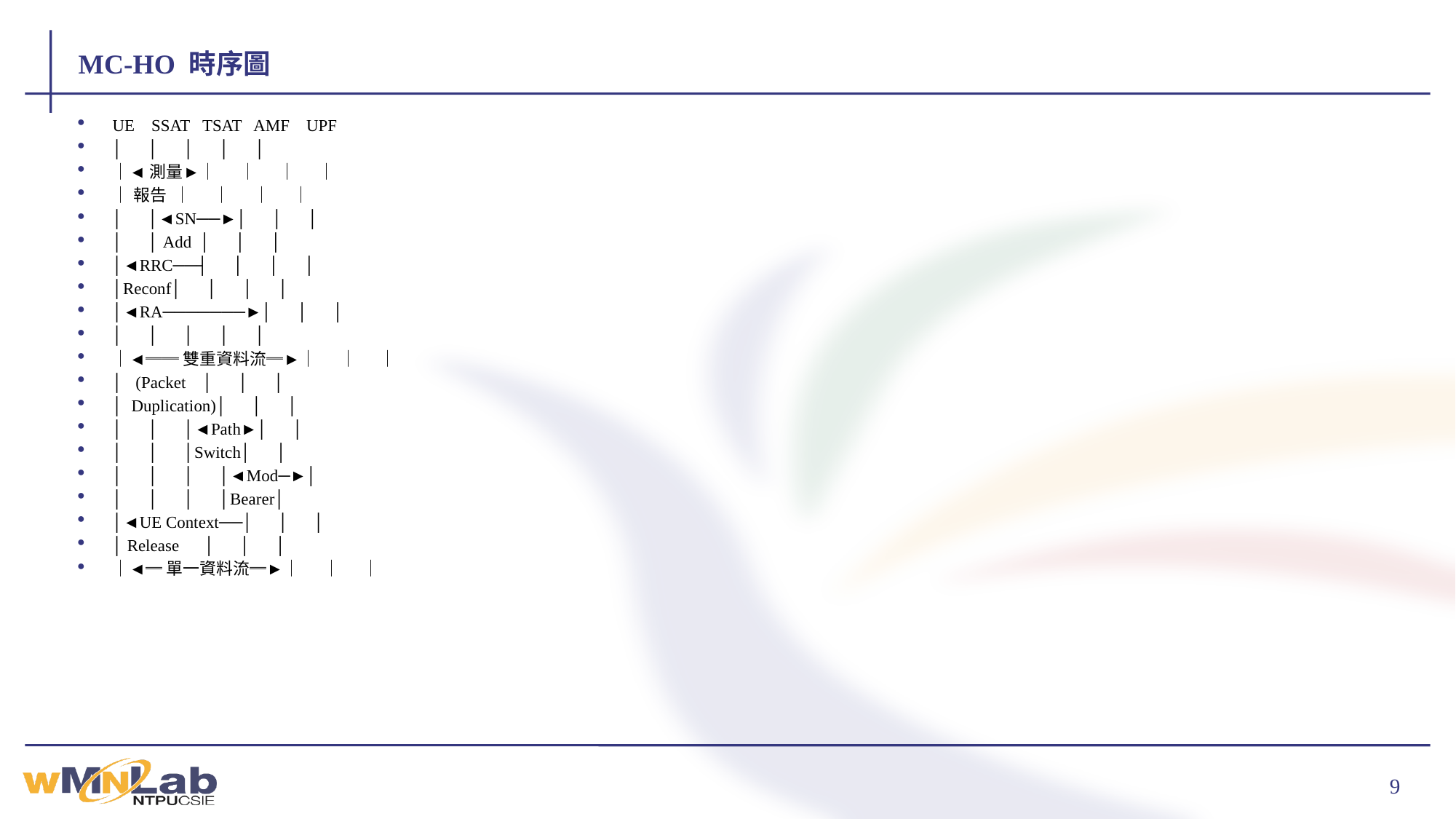

# MC-HO 時序圖
UE    SSAT   TSAT   AMF    UPF
│      │      │      │      │
│◄測量►│      │      │      │
│報告  │      │      │      │
│      │◄SN──►│      │      │
│      │ Add  │      │      │
│◄RRC──┤      │      │      │
│Reconf│      │      │      │
│◄RA───────►│      │      │
│      │      │      │      │
│◄══雙重資料流═►│      │      │
│   (Packet    │      │      │
│  Duplication)│      │      │
│      │      │◄Path►│      │
│      │      │Switch│      │
│      │      │      │◄Mod─►│
│      │      │      │Bearer│
│◄UE Context──│      │      │
│ Release      │      │      │
│◄═單一資料流═►│      │      │